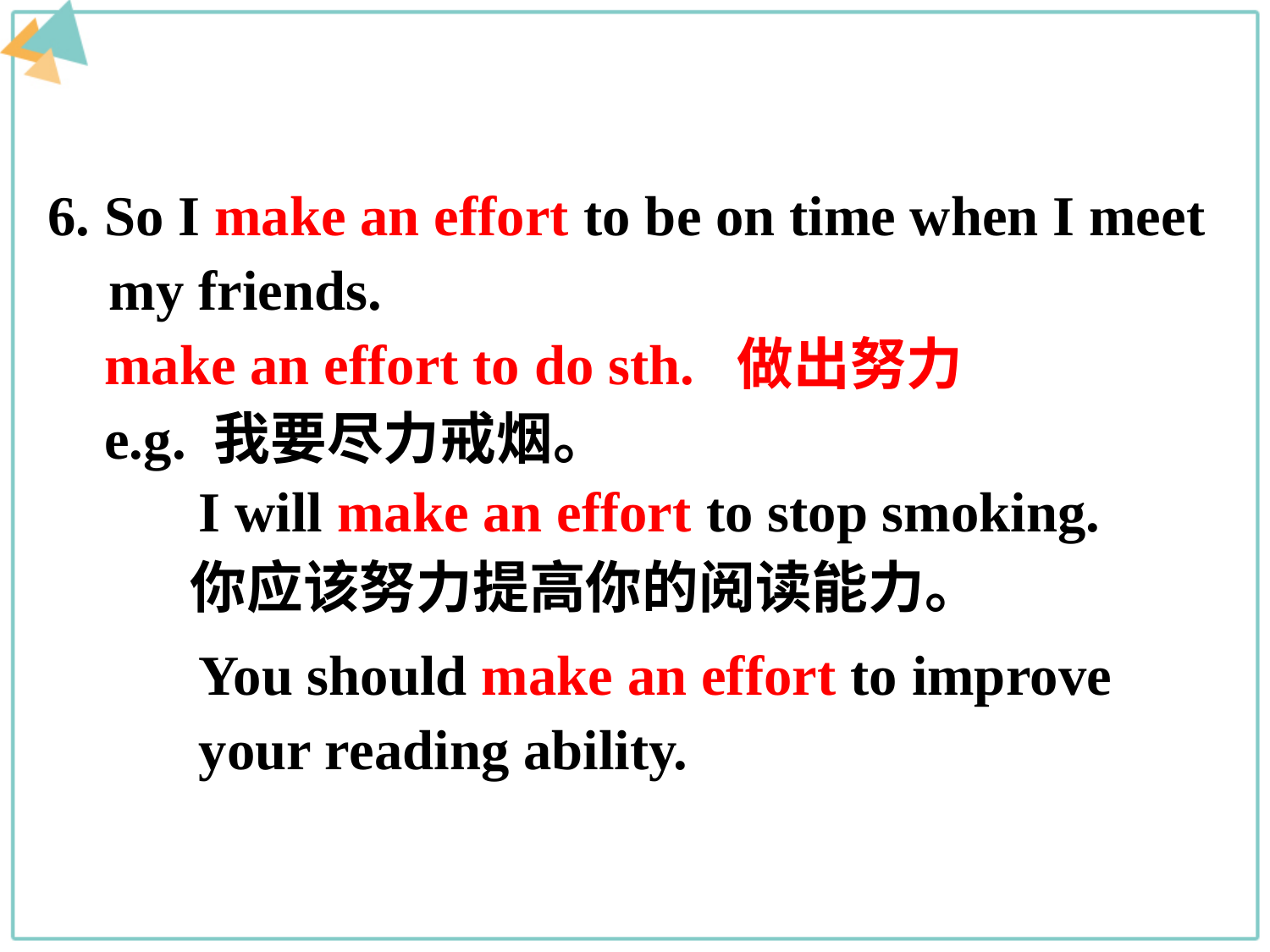

6. So I make an effort to be on time when I meet my friends.
    make an effort to do sth.  做出努力
    e.g. 我要尽力戒烟。

          你应该努力提高你的阅读能力。
I will make an effort to stop smoking.
You should make an effort to improve your reading ability.